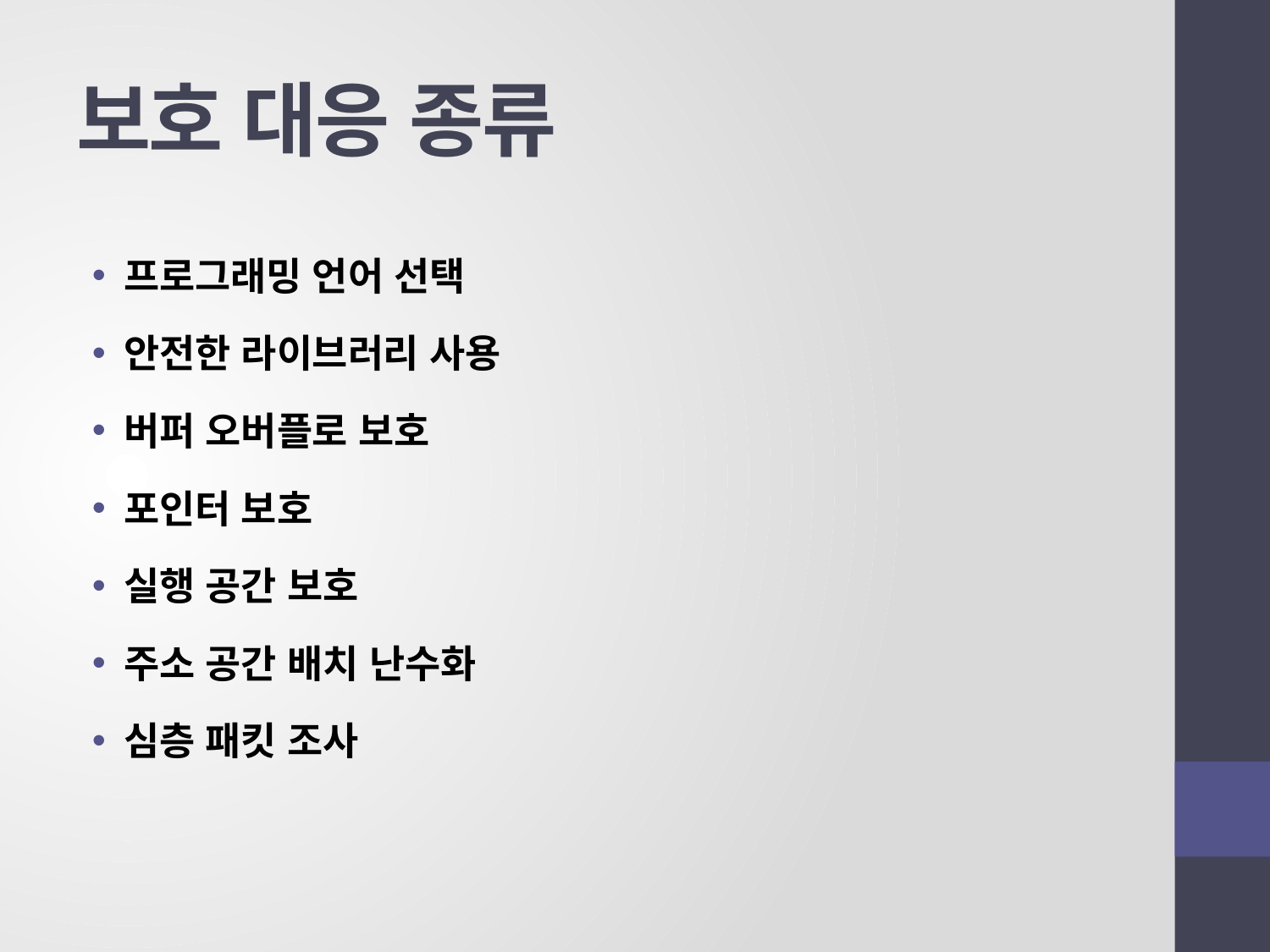

# 보호 대응 종류
프로그래밍 언어 선택
안전한 라이브러리 사용
버퍼 오버플로 보호
포인터 보호
실행 공간 보호
주소 공간 배치 난수화
심층 패킷 조사